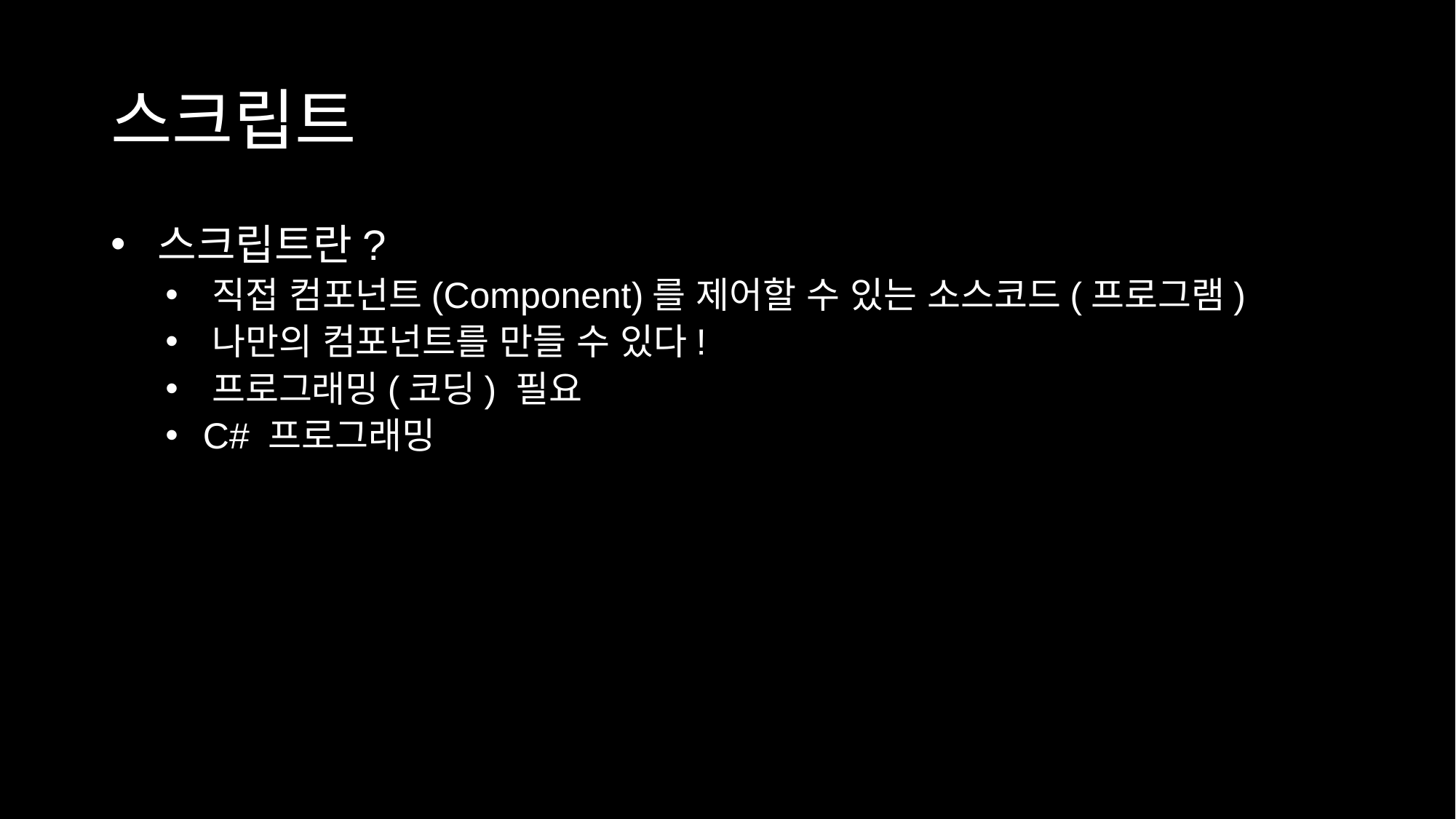

# 스크립트
 스크립트란?
 직접 컴포넌트(Component)를 제어할 수 있는 소스코드(프로그램)
 나만의 컴포넌트를 만들 수 있다!
 프로그래밍(코딩) 필요
 C# 프로그래밍